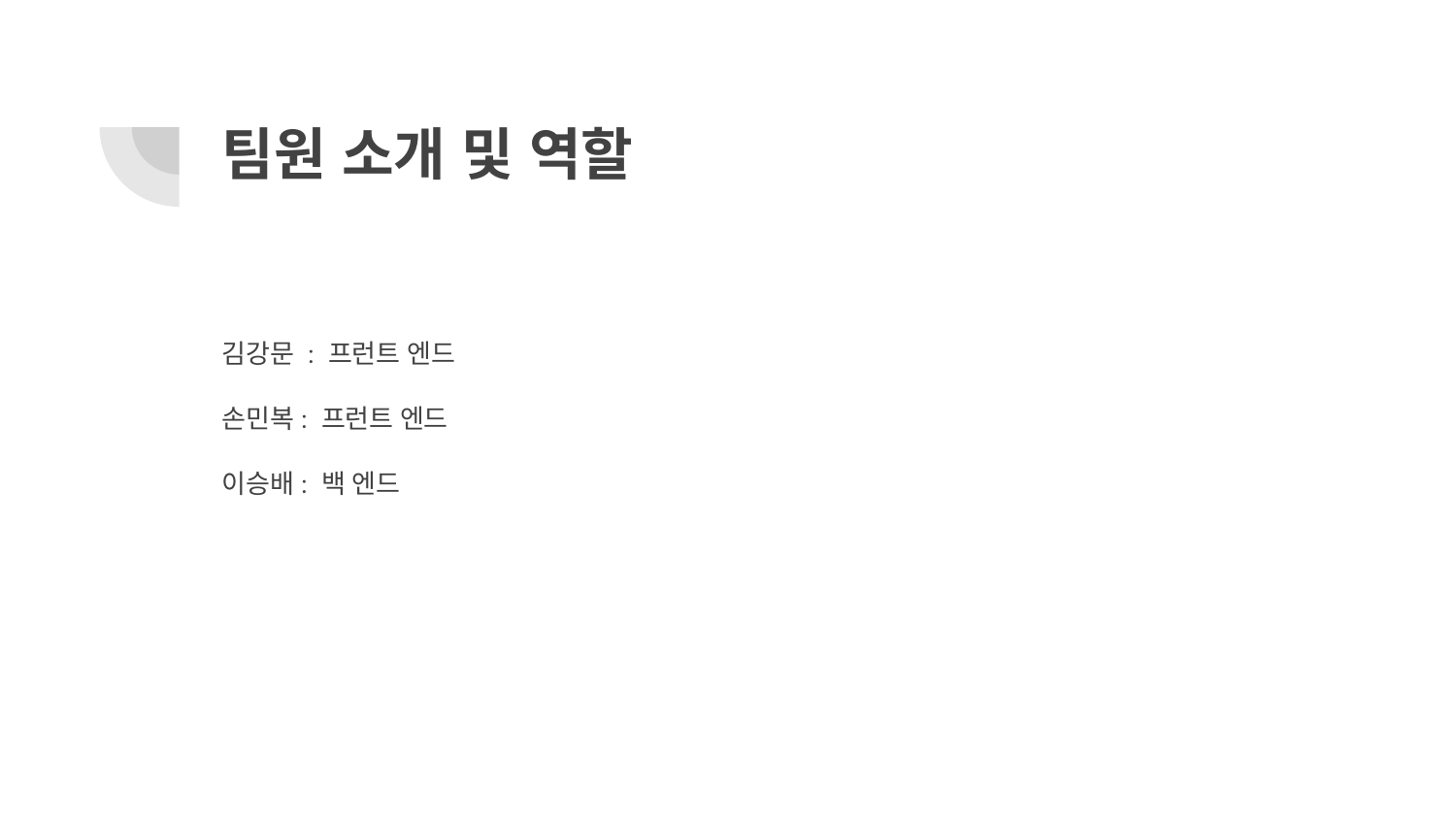

# 팀원 소개 및 역할
김강문 : 프런트 엔드
손민복: 프런트 엔드
이승배: 백 엔드